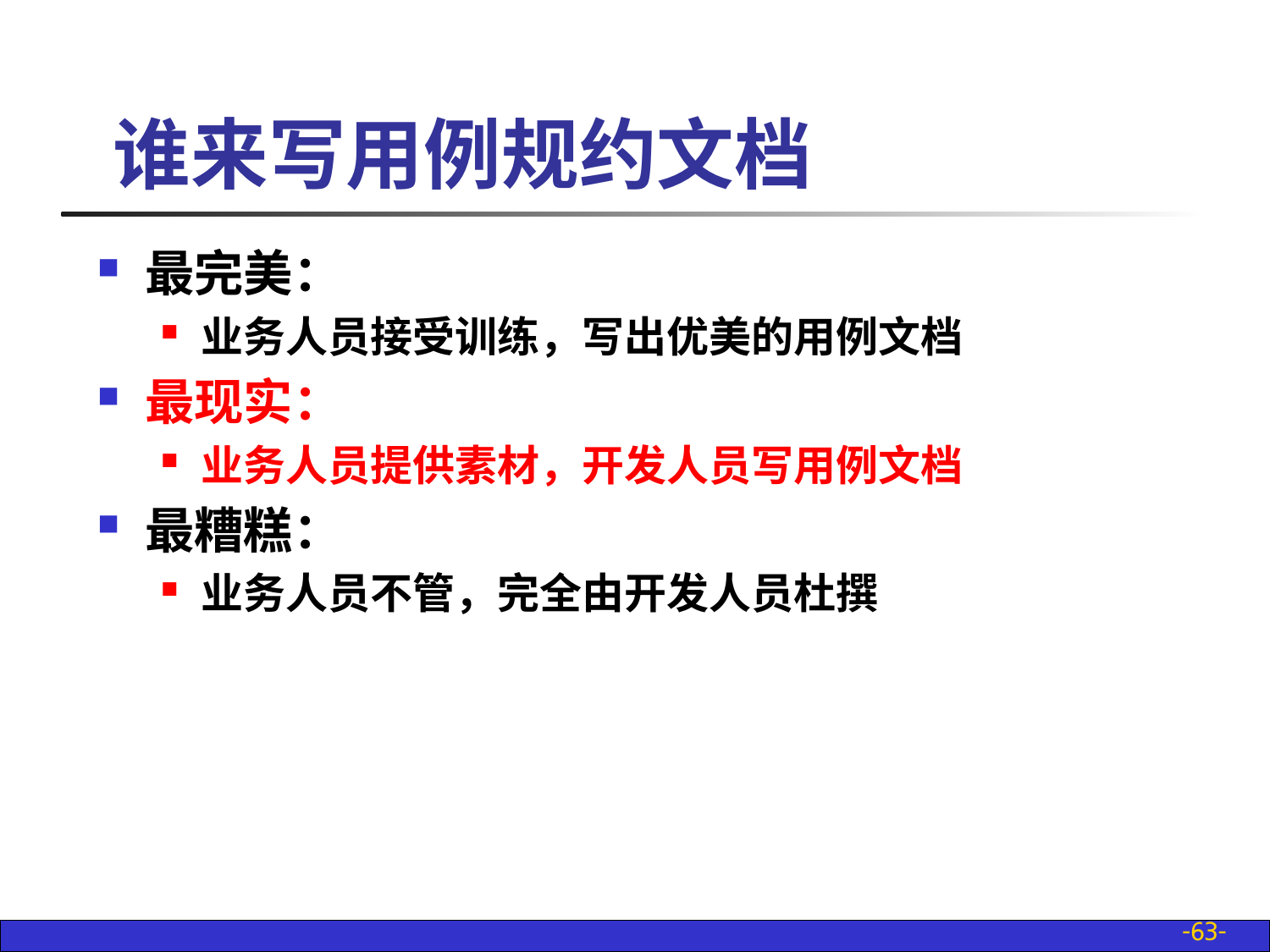

# 谁来写用例规约文档
最完美：
业务人员接受训练，写出优美的用例文档
最现实：
业务人员提供素材，开发人员写用例文档
最糟糕：
业务人员不管，完全由开发人员杜撰
-63-